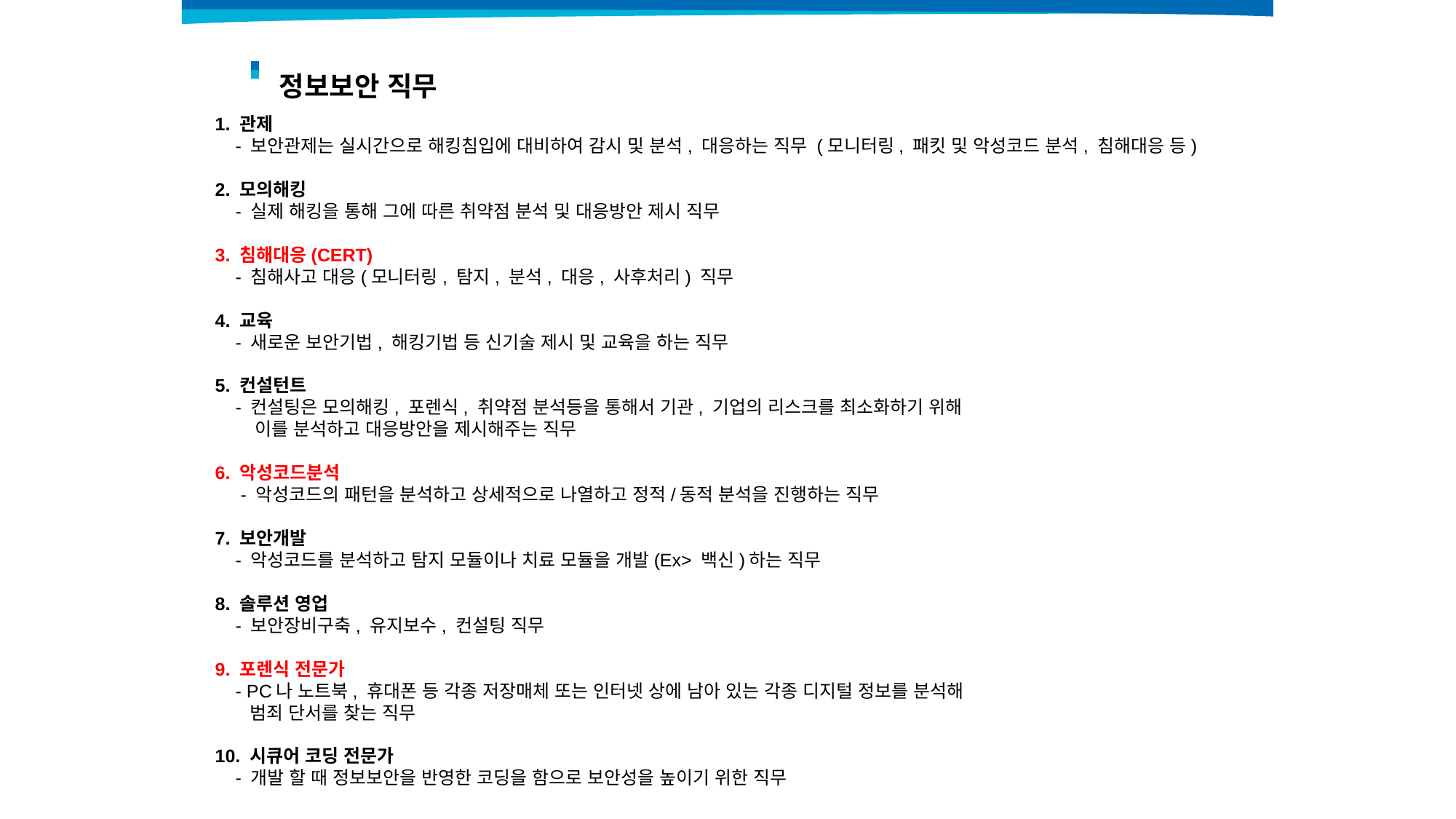

정보보안 직무
1. 관제
    - 보안관제는 실시간으로 해킹침입에 대비하여 감시 및 분석, 대응하는 직무 (모니터링, 패킷 및 악성코드 분석, 침해대응 등)

2. 모의해킹
    - 실제 해킹을 통해 그에 따른 취약점 분석 및 대응방안 제시 직무

3. 침해대응(CERT)
    - 침해사고 대응(모니터링, 탐지, 분석, 대응, 사후처리) 직무

4. 교육
    - 새로운 보안기법, 해킹기법 등 신기술 제시 및 교육을 하는 직무

5. 컨설턴트
    - 컨설팅은 모의해킹, 포렌식, 취약점 분석등을 통해서 기관, 기업의 리스크를 최소화하기 위해
       이를 분석하고 대응방안을 제시해주는 직무

6. 악성코드분석
     - 악성코드의 패턴을 분석하고 상세적으로 나열하고 정적/동적 분석을 진행하는 직무

7. 보안개발
    - 악성코드를 분석하고 탐지 모듈이나 치료 모듈을 개발(Ex> 백신)하는 직무

8. 솔루션 영업
    - 보안장비구축, 유지보수, 컨설팅 직무

9. 포렌식 전문가
    - PC나 노트북, 휴대폰 등 각종 저장매체 또는 인터넷 상에 남아 있는 각종 디지털 정보를 분석해
      범죄 단서를 찾는 직무

10. 시큐어 코딩 전문가
    - 개발 할 때 정보보안을 반영한 코딩을 함으로 보안성을 높이기 위한 직무